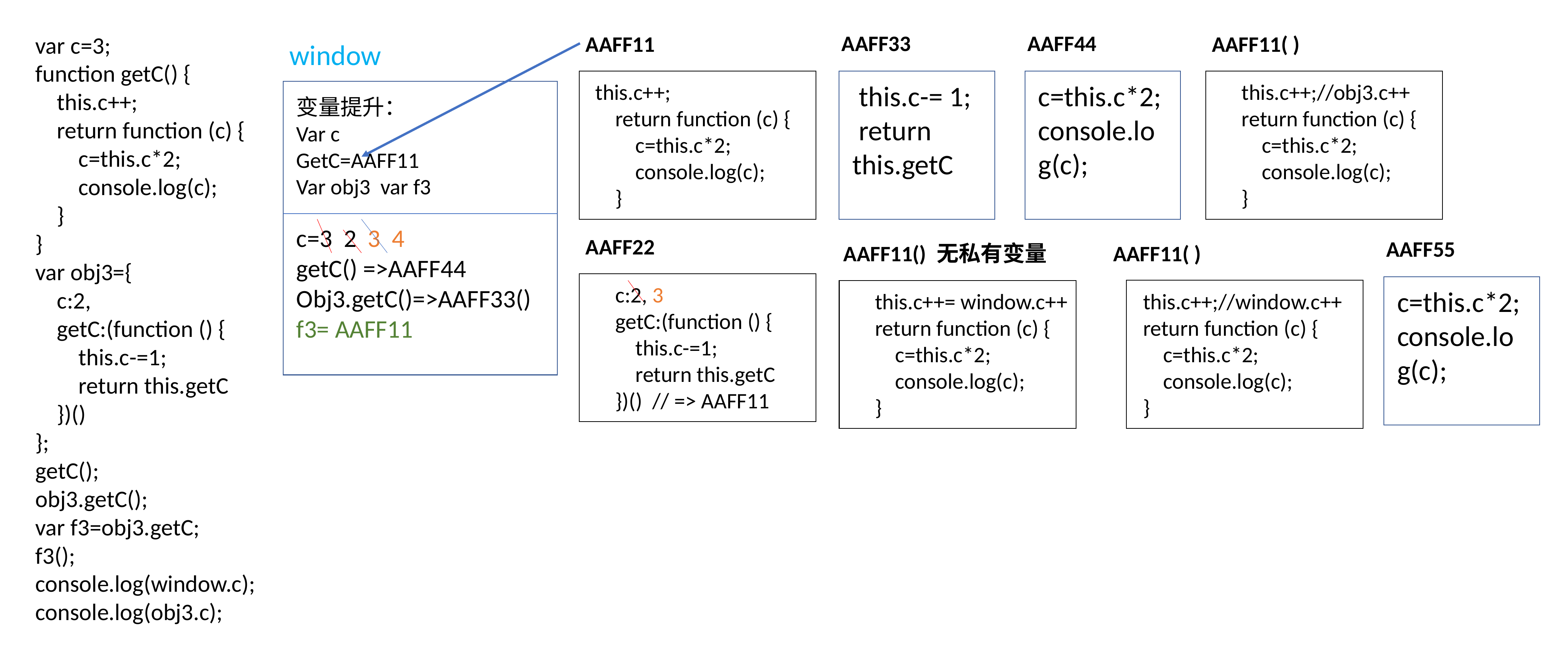

AAFF33
AAFF44
var c=3;
function getC() {
    this.c++;
    return function (c) {
        c=this.c*2;
        console.log(c);
    }
}
var obj3={
    c:2,
    getC:(function () {
        this.c-=1;
        return this.getC
    })()
};
getC();
obj3.getC();
var f3=obj3.getC;
f3();
console.log(window.c);
console.log(obj3.c);
AAFF11
AAFF11( )
window

this.c++;
    return function (c) {
        c=this.c*2;
        console.log(c);
    }
 this.c-= 1;
 return this.getC
c=this.c*2;
console.log(c);
    this.c++;//obj3.c++
    return function (c) {
        c=this.c*2;
        console.log(c);
    }

变量提升：
Var c
GetC=AAFF11
Var obj3  var f3
c=3  2  3  4
getC() =>AAFF44
Obj3.getC()=>AAFF33()
f3= AAFF11
AAFF22
AAFF55
AAFF11() 无私有变量
AAFF11( )

    c:2, 3
    getC:(function () {
        this.c-=1;
        return this.getC
    })()  // => AAFF11

c=this.c*2;
console.log(c);
    this.c++= window.c++
    return function (c) {
        c=this.c*2;
        console.log(c);
    }
    this.c++;//window.c++
    return function (c) {
        c=this.c*2;
        console.log(c);
    }